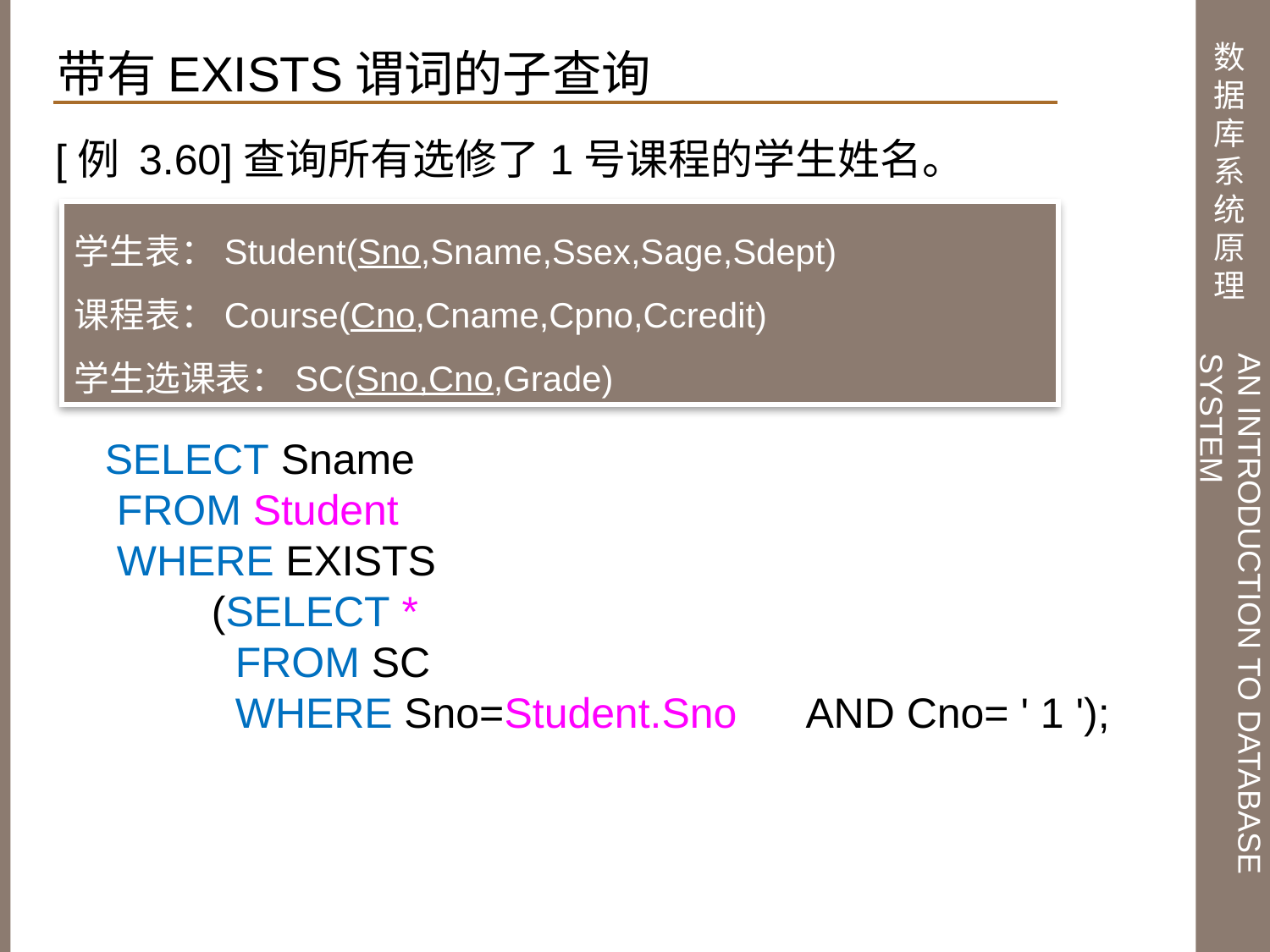

带有EXISTS谓词的子查询
[例 3.60]查询所有选修了1号课程的学生姓名。
学生表：Student(Sno,Sname,Ssex,Sage,Sdept)
课程表：Course(Cno,Cname,Cpno,Ccredit)
学生选课表：SC(Sno,Cno,Grade)
    SELECT Sname
     FROM Student
     WHERE EXISTS
             (SELECT *
               FROM SC
               WHERE Sno=Student.Sno      AND Cno= ' 1 ');